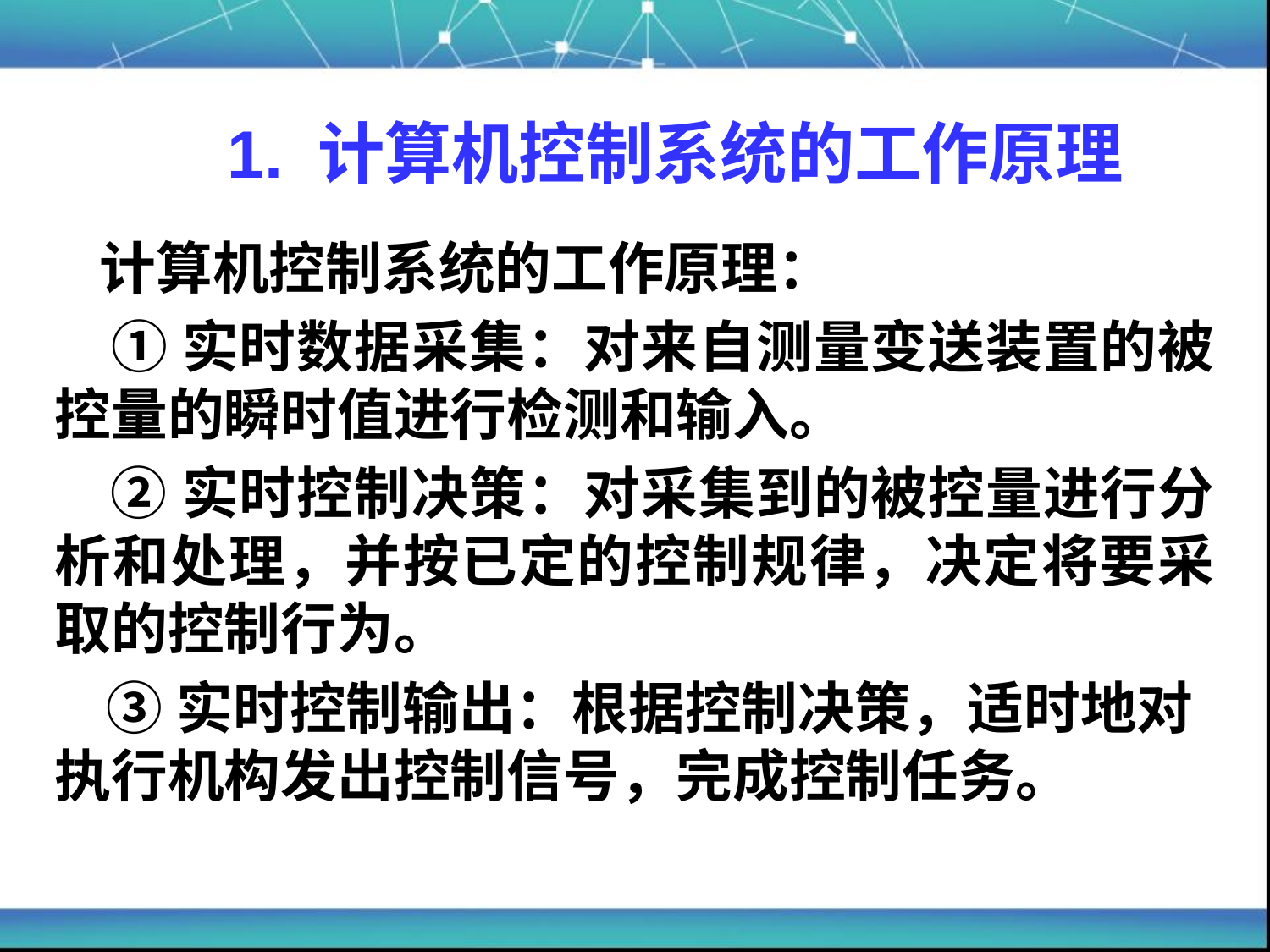

# 1. 计算机控制系统的工作原理
    计算机控制系统的工作原理：
    ①实时数据采集：对来自测量变送装置的被控量的瞬时值进行检测和输入。
    ②实时控制决策：对采集到的被控量进行分析和处理，并按已定的控制规律，决定将要采取的控制行为。
    ③实时控制输出：根据控制决策，适时地对执行机构发出控制信号，完成控制任务。
24